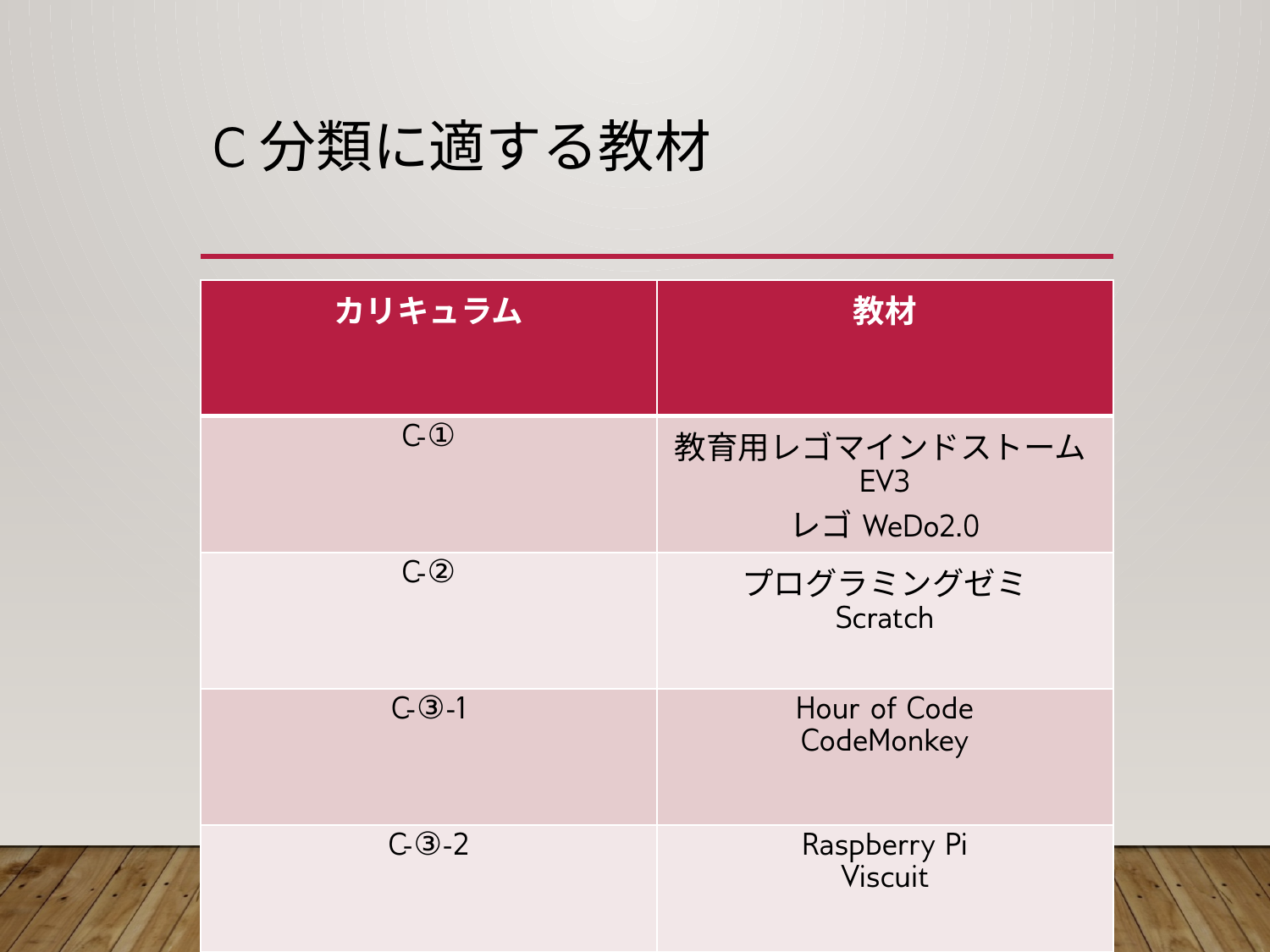

# C分類に適する教材
| カリキュラム | 教材 |
| --- | --- |
| C-① | 教育用レゴマインドストームEV3 レゴWeDo2.0 |
| C-② | プログラミングゼミ Scratch |
| C-③-1 | Hour of Code CodeMonkey |
| C-③-2 | Raspberry Pi Viscuit |